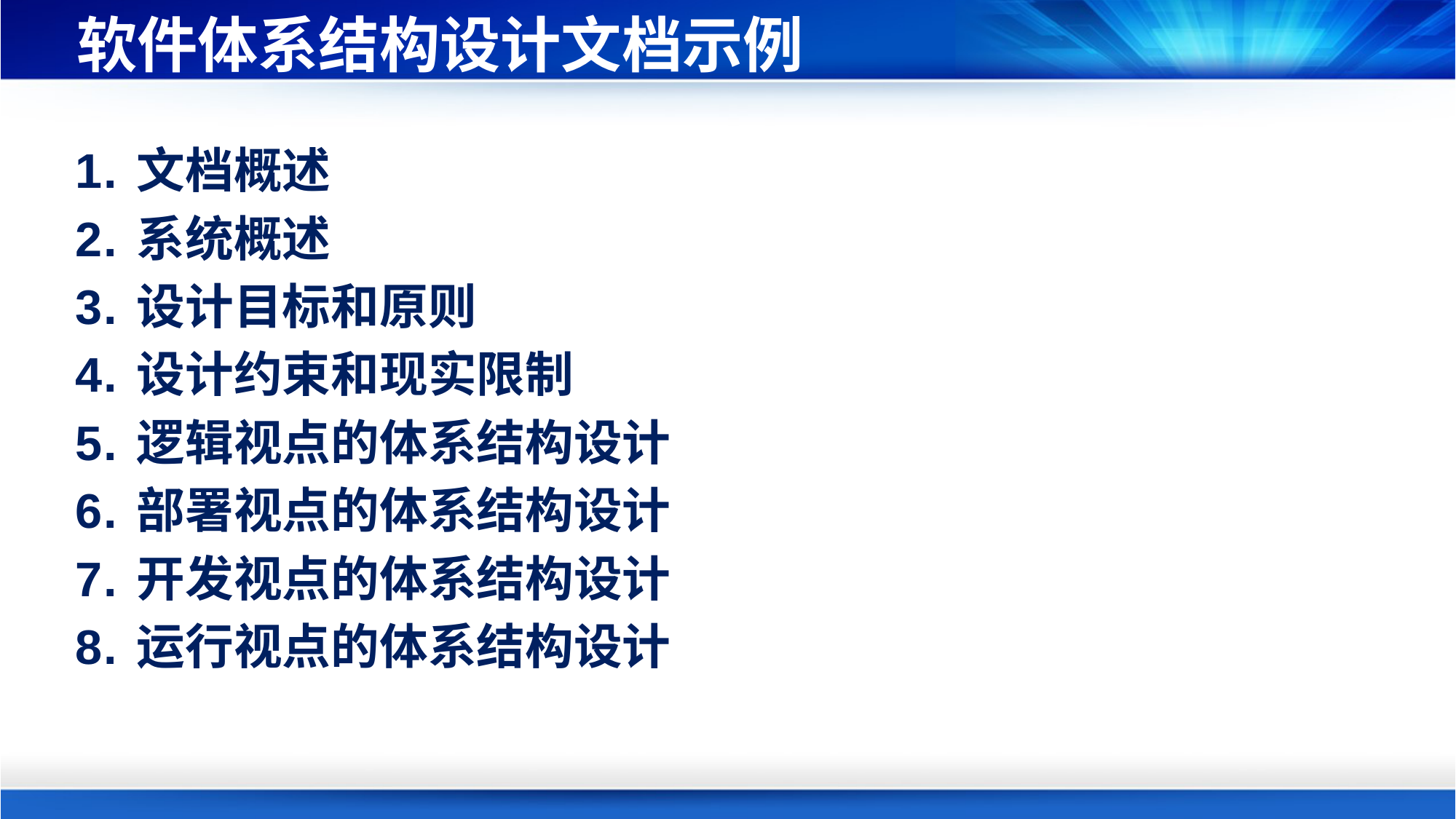

# 软件体系结构设计文档示例
文档概述
系统概述
设计目标和原则
设计约束和现实限制
逻辑视点的体系结构设计
部署视点的体系结构设计
开发视点的体系结构设计
运行视点的体系结构设计